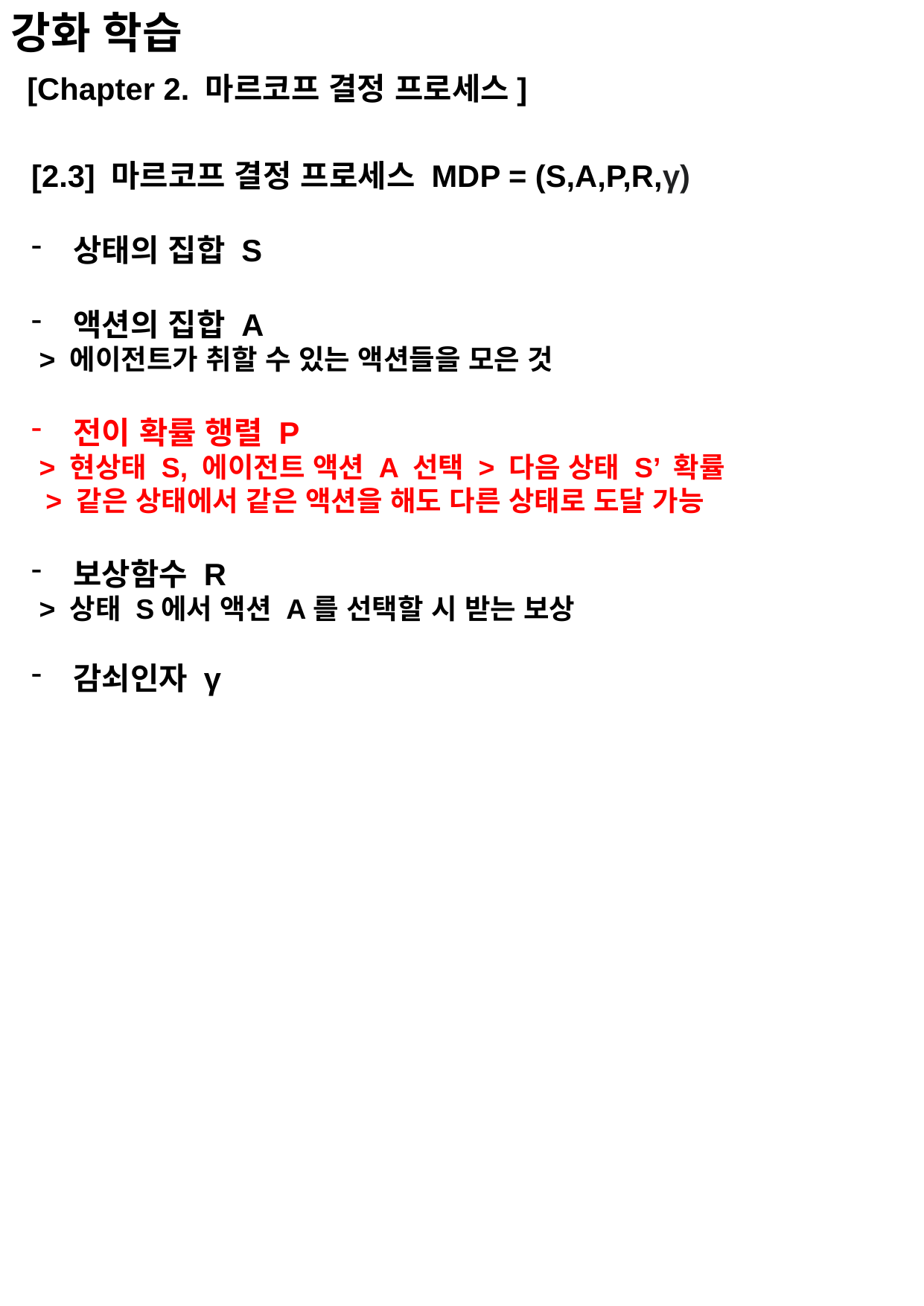

강화 학습
[Chapter 2. 마르코프 결정 프로세스]

[2.3] 마르코프 결정 프로세스 MDP = (S,A,P,R,γ)

상태의 집합 S

액션의 집합 A
 > 에이전트가 취할 수 있는 액션들을 모은 것

전이 확률 행렬 P
 > 현상태 S, 에이전트 액션 A 선택 > 다음 상태 S’ 확률
 > 같은 상태에서 같은 액션을 해도 다른 상태로 도달 가능

보상함수 R
 > 상태 S에서 액션 A를 선택할 시 받는 보상

감쇠인자 γ